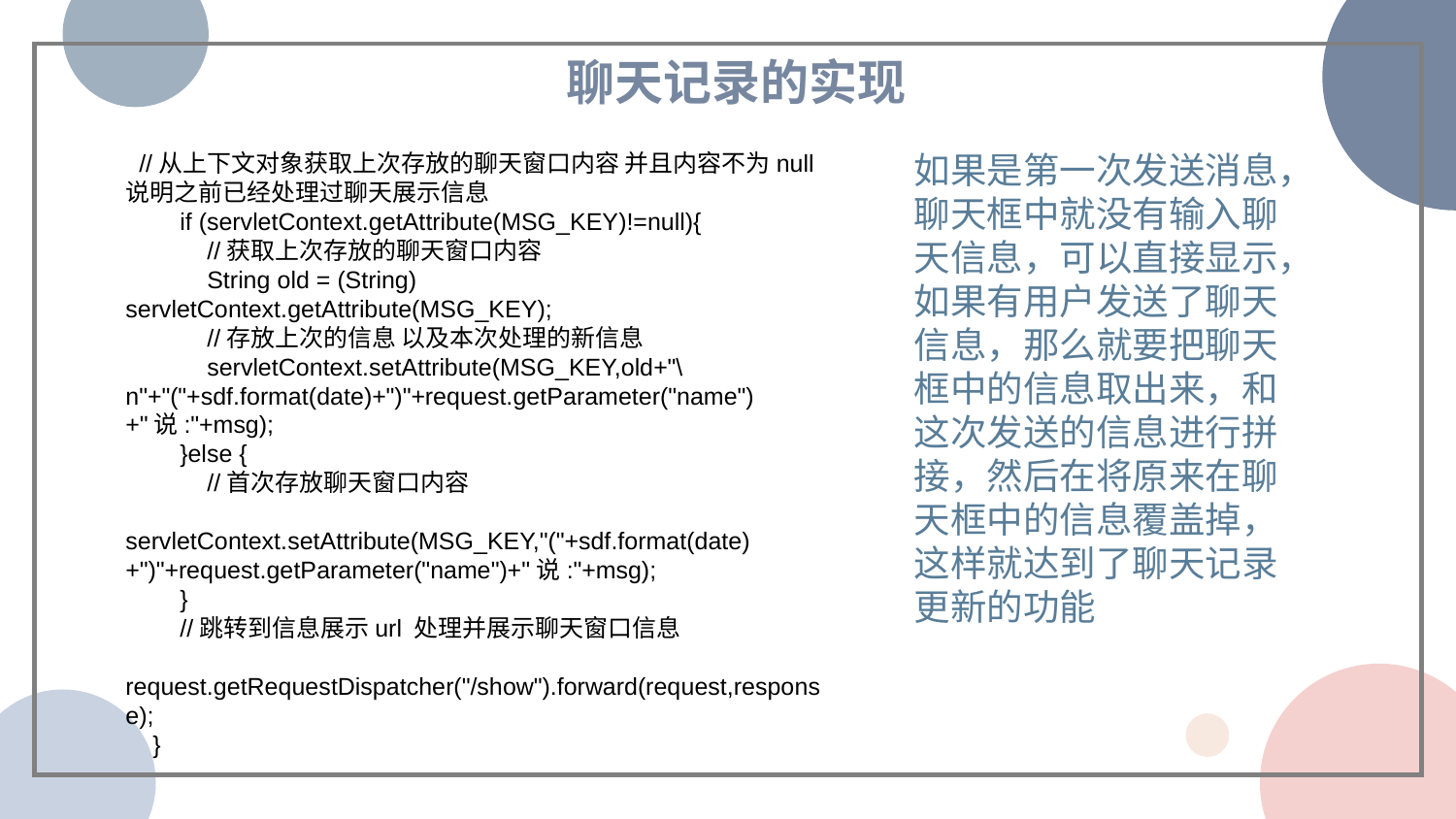

聊天记录的实现
  //从上下文对象获取上次存放的聊天窗口内容 并且内容不为null 说明之前已经处理过聊天展示信息
        if (servletContext.getAttribute(MSG_KEY)!=null){
            //获取上次存放的聊天窗口内容
            String old = (String) servletContext.getAttribute(MSG_KEY);
            //存放上次的信息 以及本次处理的新信息
            servletContext.setAttribute(MSG_KEY,old+"\n"+"("+sdf.format(date)+")"+request.getParameter("name")+"说:"+msg);
        }else {
            //首次存放聊天窗口内容
            servletContext.setAttribute(MSG_KEY,"("+sdf.format(date)+")"+request.getParameter("name")+"说:"+msg);
        }
        //跳转到信息展示url 处理并展示聊天窗口信息
        request.getRequestDispatcher("/show").forward(request,response);
    }
如果是第一次发送消息，聊天框中就没有输入聊天信息，可以直接显示，如果有用户发送了聊天信息，那么就要把聊天框中的信息取出来，和这次发送的信息进行拼接，然后在将原来在聊天框中的信息覆盖掉，这样就达到了聊天记录更新的功能